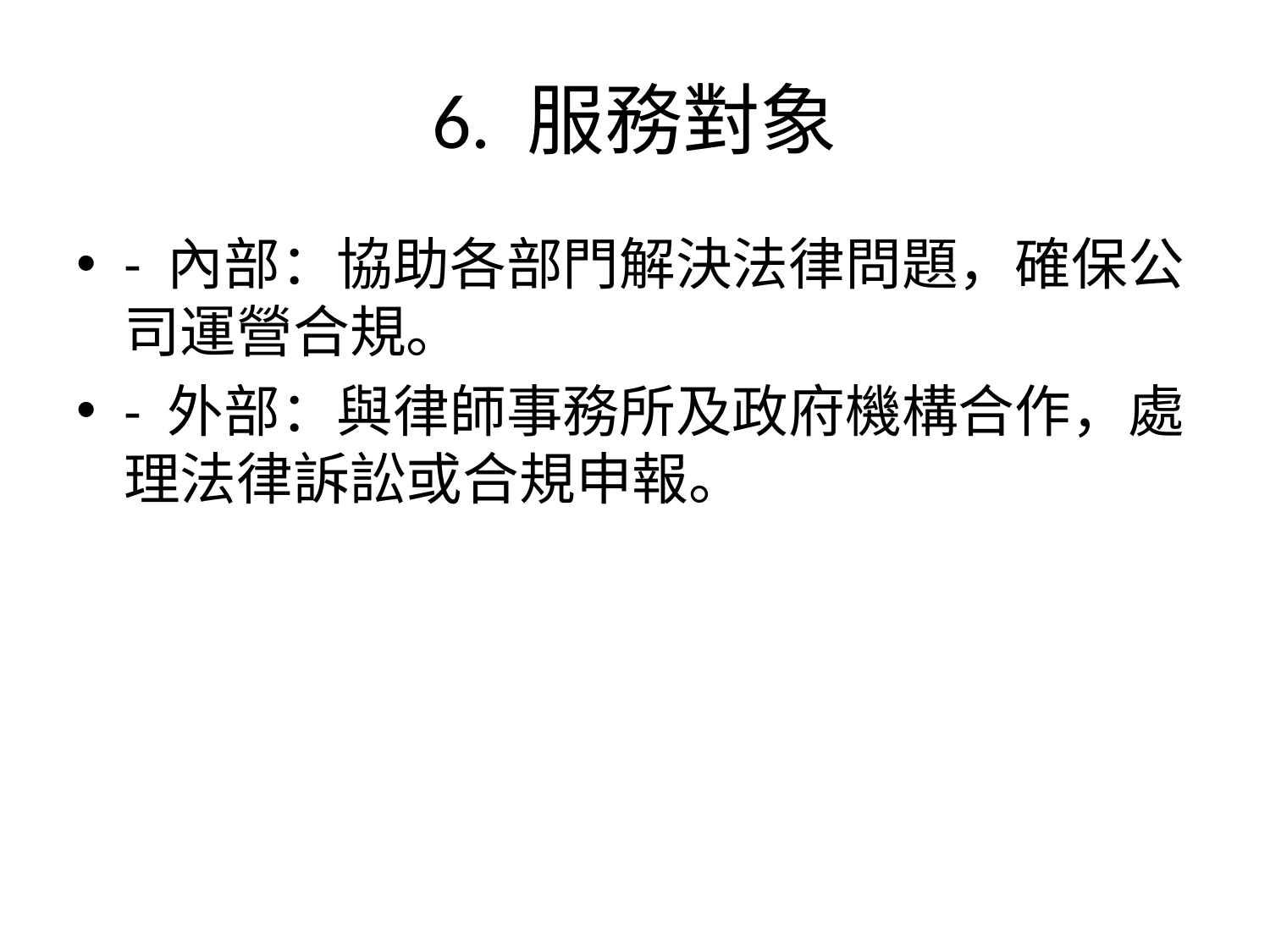

# 6. 服務對象
- 內部：協助各部門解決法律問題，確保公司運營合規。
- 外部：與律師事務所及政府機構合作，處理法律訴訟或合規申報。